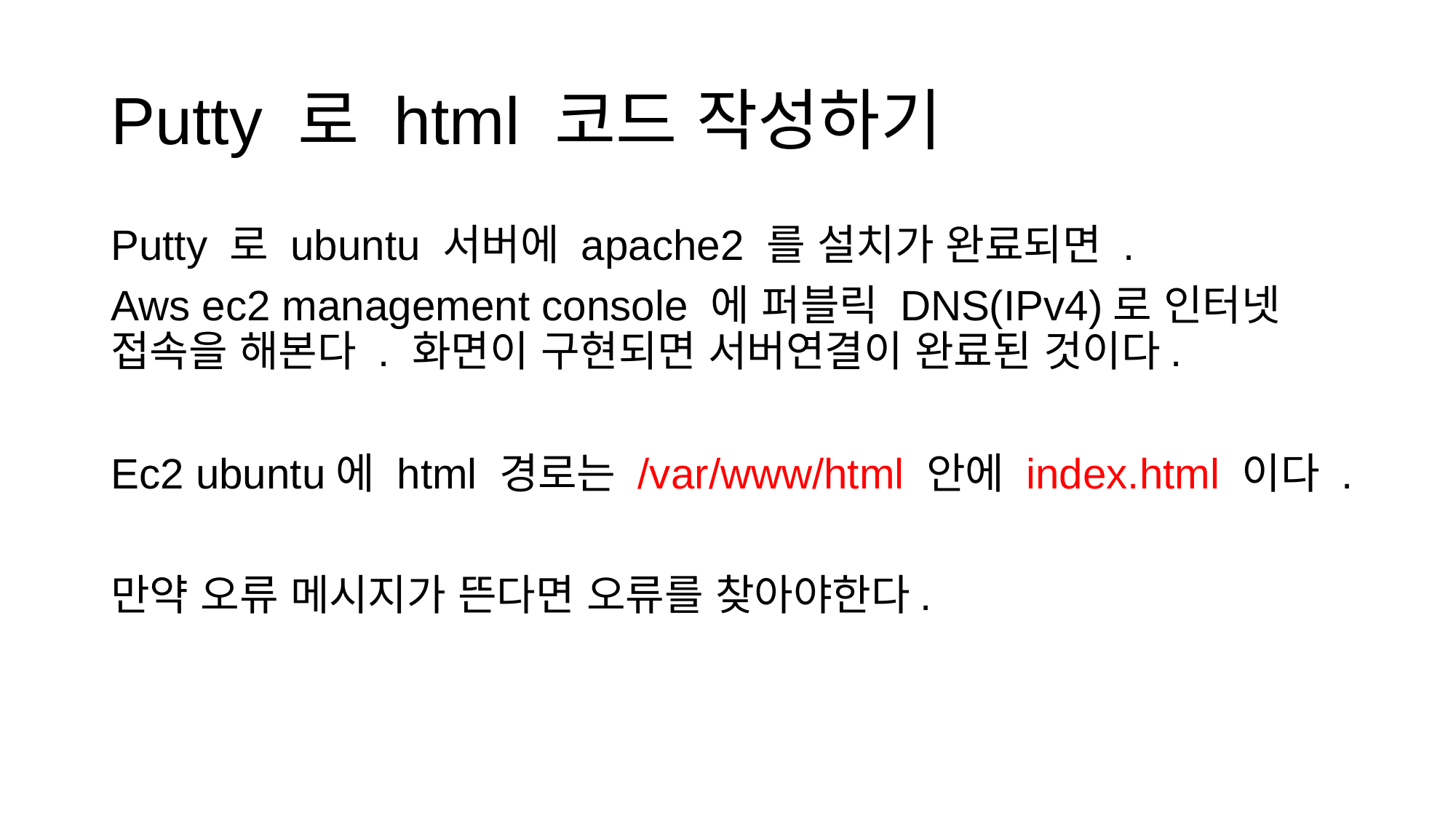

# Putty 로 html 코드 작성하기
Putty 로 ubuntu 서버에 apache2 를 설치가 완료되면 .
Aws ec2 management console 에 퍼블릭 DNS(IPv4)로 인터넷 접속을 해본다 . 화면이 구현되면 서버연결이 완료된 것이다.

Ec2 ubuntu에 html 경로는 /var/www/html 안에 index.html 이다 .

만약 오류 메시지가 뜬다면 오류를 찾아야한다.